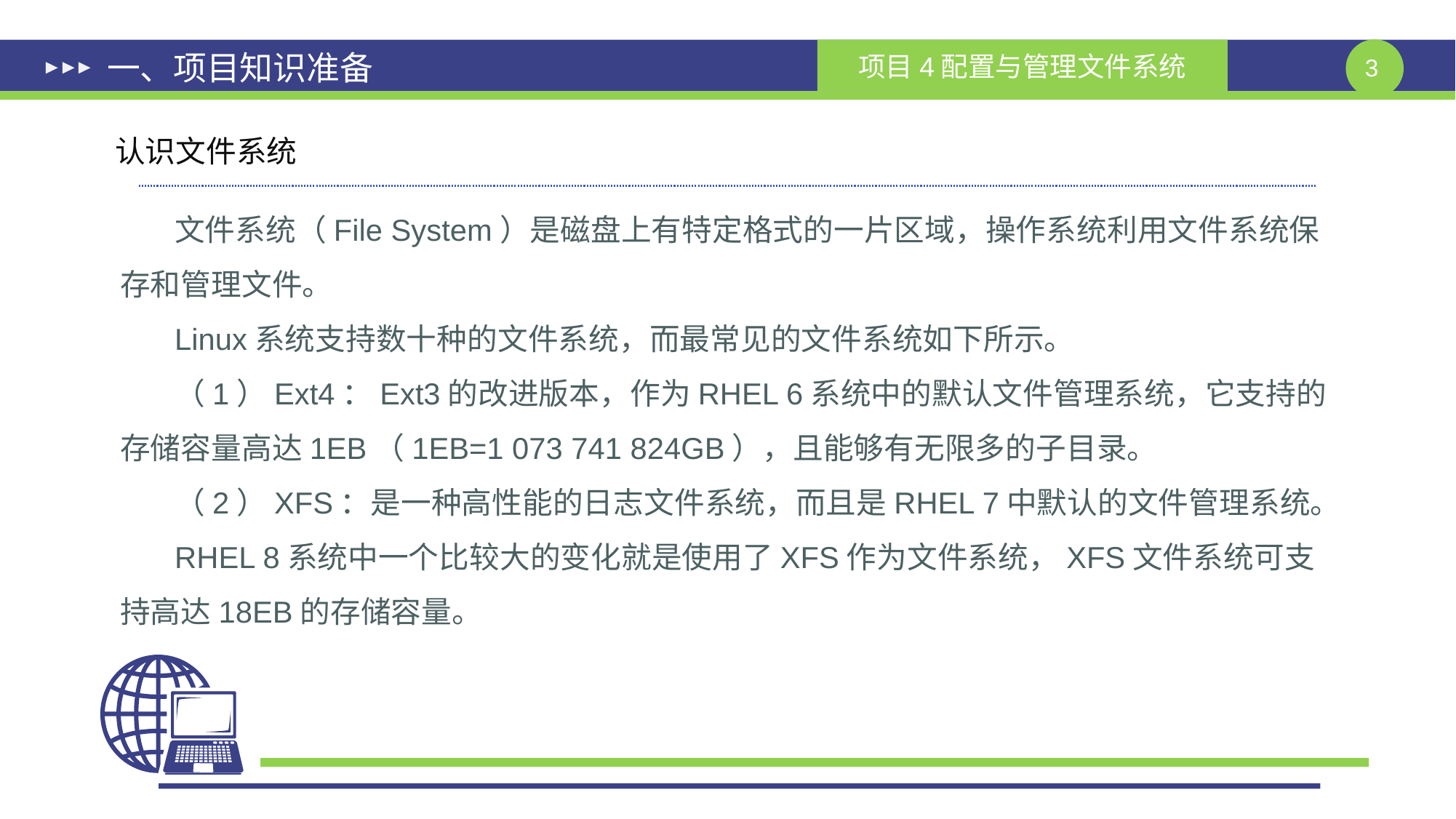

# 一、项目知识准备
认识文件系统

文件系统（File System）是磁盘上有特定格式的一片区域，操作系统利用文件系统保存和管理文件。
Linux系统支持数十种的文件系统，而最常见的文件系统如下所示。
（1）Ext4：Ext3的改进版本，作为RHEL 6系统中的默认文件管理系统，它支持的存储容量高达1EB（1EB=1 073 741 824GB），且能够有无限多的子目录。
（2）XFS：是一种高性能的日志文件系统，而且是RHEL 7中默认的文件管理系统。
RHEL 8系统中一个比较大的变化就是使用了XFS作为文件系统，XFS文件系统可支持高达18EB的存储容量。